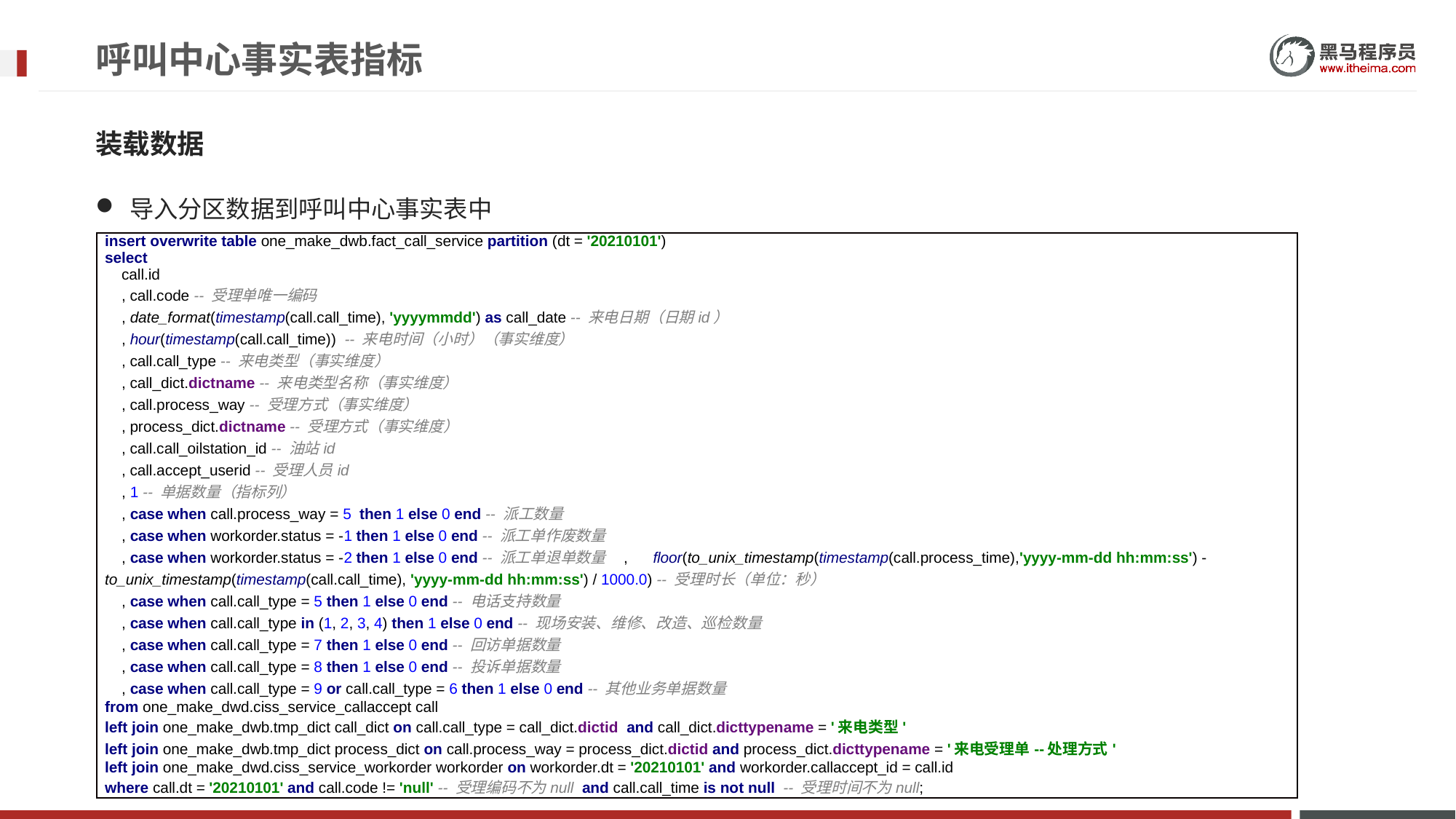

# 呼叫中心事实表指标
装载数据
导入分区数据到呼叫中心事实表中
| insert overwrite table one\_make\_dwb.fact\_call\_service partition (dt = '20210101') select call.id , call.code -- 受理单唯一编码 , date\_format(timestamp(call.call\_time), 'yyyymmdd') as call\_date -- 来电日期（日期id） , hour(timestamp(call.call\_time)) -- 来电时间（小时）（事实维度） , call.call\_type -- 来电类型（事实维度） , call\_dict.dictname -- 来电类型名称（事实维度） , call.process\_way -- 受理方式（事实维度） , process\_dict.dictname -- 受理方式（事实维度） , call.call\_oilstation\_id -- 油站id , call.accept\_userid -- 受理人员id , 1 -- 单据数量（指标列） , case when call.process\_way = 5 then 1 else 0 end -- 派工数量 , case when workorder.status = -1 then 1 else 0 end -- 派工单作废数量 , case when workorder.status = -2 then 1 else 0 end -- 派工单退单数量 , floor(to\_unix\_timestamp(timestamp(call.process\_time),'yyyy-mm-dd hh:mm:ss') - to\_unix\_timestamp(timestamp(call.call\_time), 'yyyy-mm-dd hh:mm:ss') / 1000.0) -- 受理时长（单位：秒） , case when call.call\_type = 5 then 1 else 0 end -- 电话支持数量 , case when call.call\_type in (1, 2, 3, 4) then 1 else 0 end -- 现场安装、维修、改造、巡检数量 , case when call.call\_type = 7 then 1 else 0 end -- 回访单据数量 , case when call.call\_type = 8 then 1 else 0 end -- 投诉单据数量 , case when call.call\_type = 9 or call.call\_type = 6 then 1 else 0 end -- 其他业务单据数量 from one\_make\_dwd.ciss\_service\_callaccept call left join one\_make\_dwb.tmp\_dict call\_dict on call.call\_type = call\_dict.dictid and call\_dict.dicttypename = '来电类型' left join one\_make\_dwb.tmp\_dict process\_dict on call.process\_way = process\_dict.dictid and process\_dict.dicttypename = '来电受理单--处理方式' left join one\_make\_dwd.ciss\_service\_workorder workorder on workorder.dt = '20210101' and workorder.callaccept\_id = call.id where call.dt = '20210101' and call.code != 'null' -- 受理编码不为null and call.call\_time is not null -- 受理时间不为null; |
| --- |